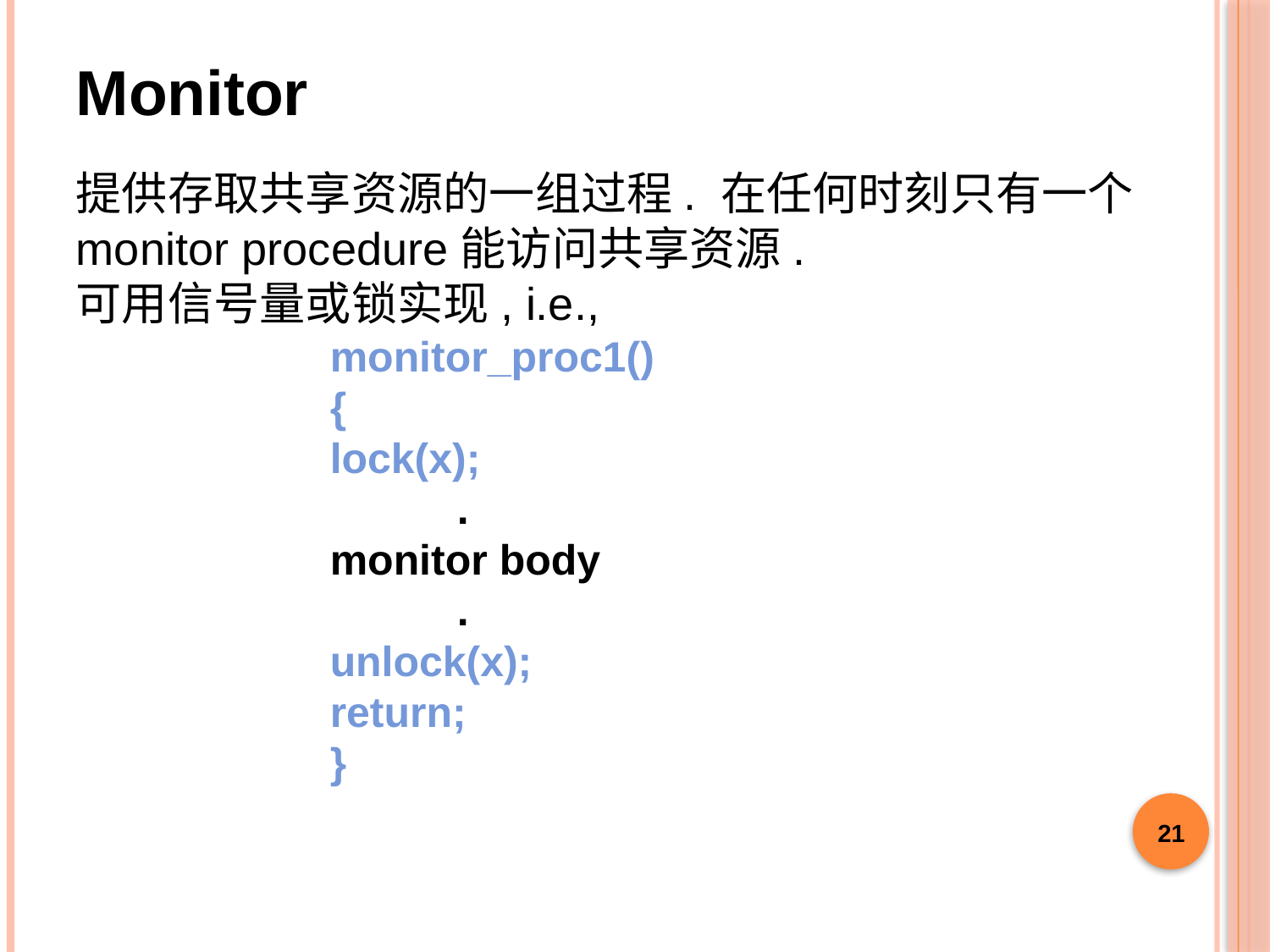

Monitor

提供存取共享资源的一组过程. 在任何时刻只有一个monitor procedure能访问共享资源.
可用信号量或锁实现, i.e.,
		monitor_proc1()
		{
		lock(x);
			.
		monitor body
			.
		unlock(x);
		return;
		}
21